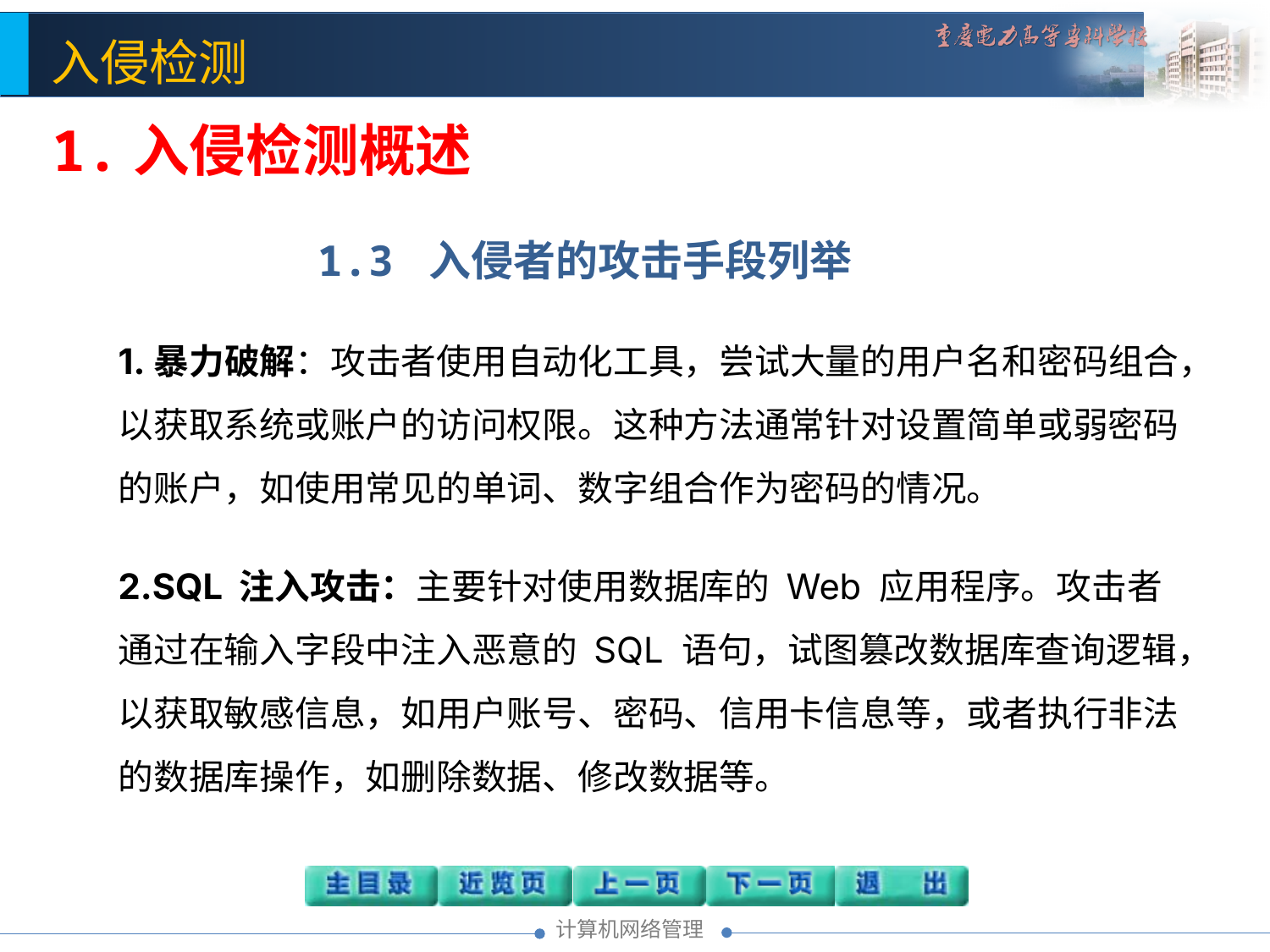

1.入侵检测概述
1.3 入侵者的攻击手段列举
1.暴力破解：攻击者使用自动化工具，尝试大量的用户名和密码组合，以获取系统或账户的访问权限。这种方法通常针对设置简单或弱密码的账户，如使用常见的单词、数字组合作为密码的情况。
2.SQL 注入攻击：主要针对使用数据库的 Web 应用程序。攻击者通过在输入字段中注入恶意的 SQL 语句，试图篡改数据库查询逻辑，以获取敏感信息，如用户账号、密码、信用卡信息等，或者执行非法的数据库操作，如删除数据、修改数据等。